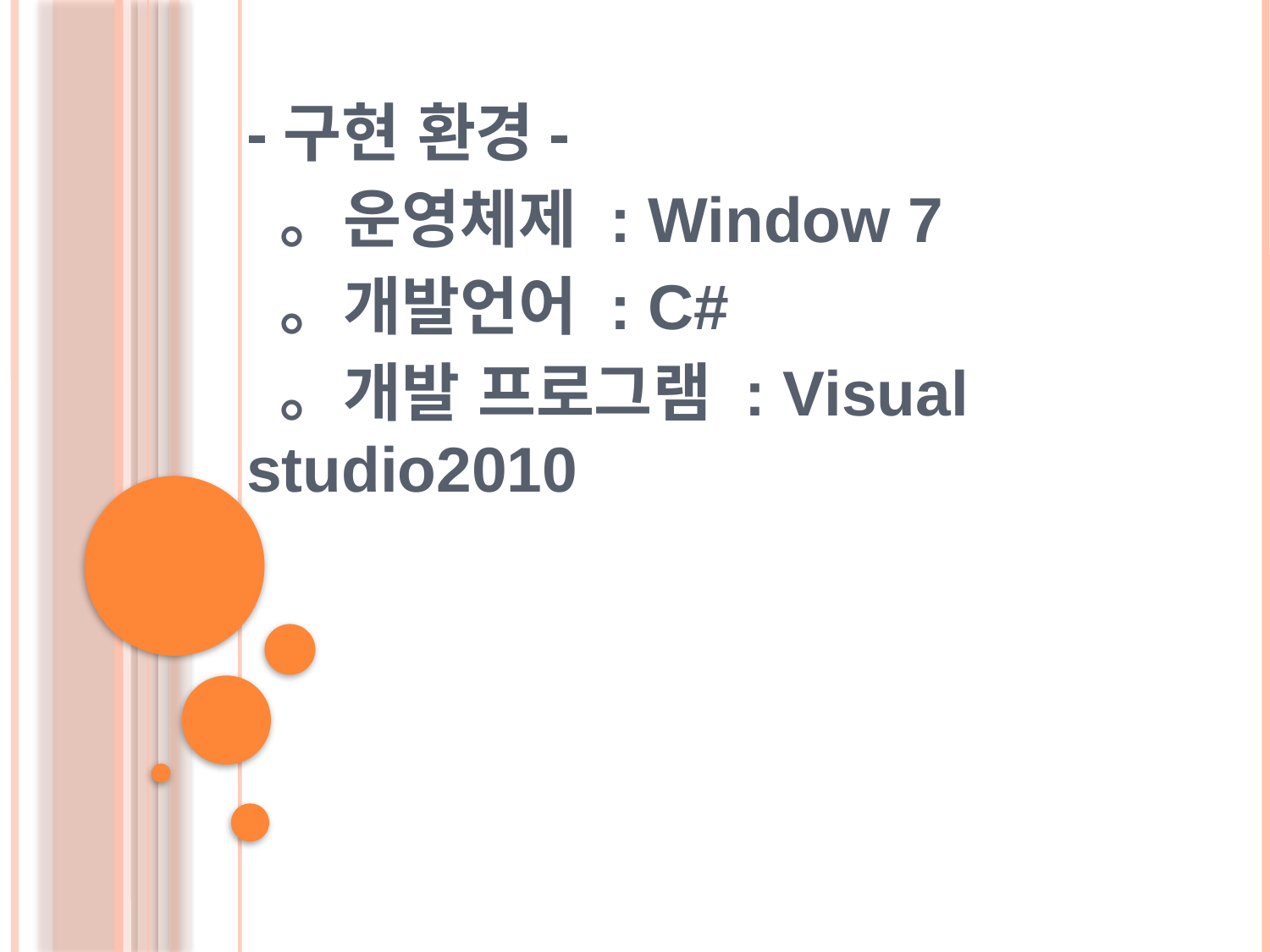

-구현 환경-
 。운영체제 : Window 7
 。개발언어 : C#
 。개발 프로그램 : Visual studio2010